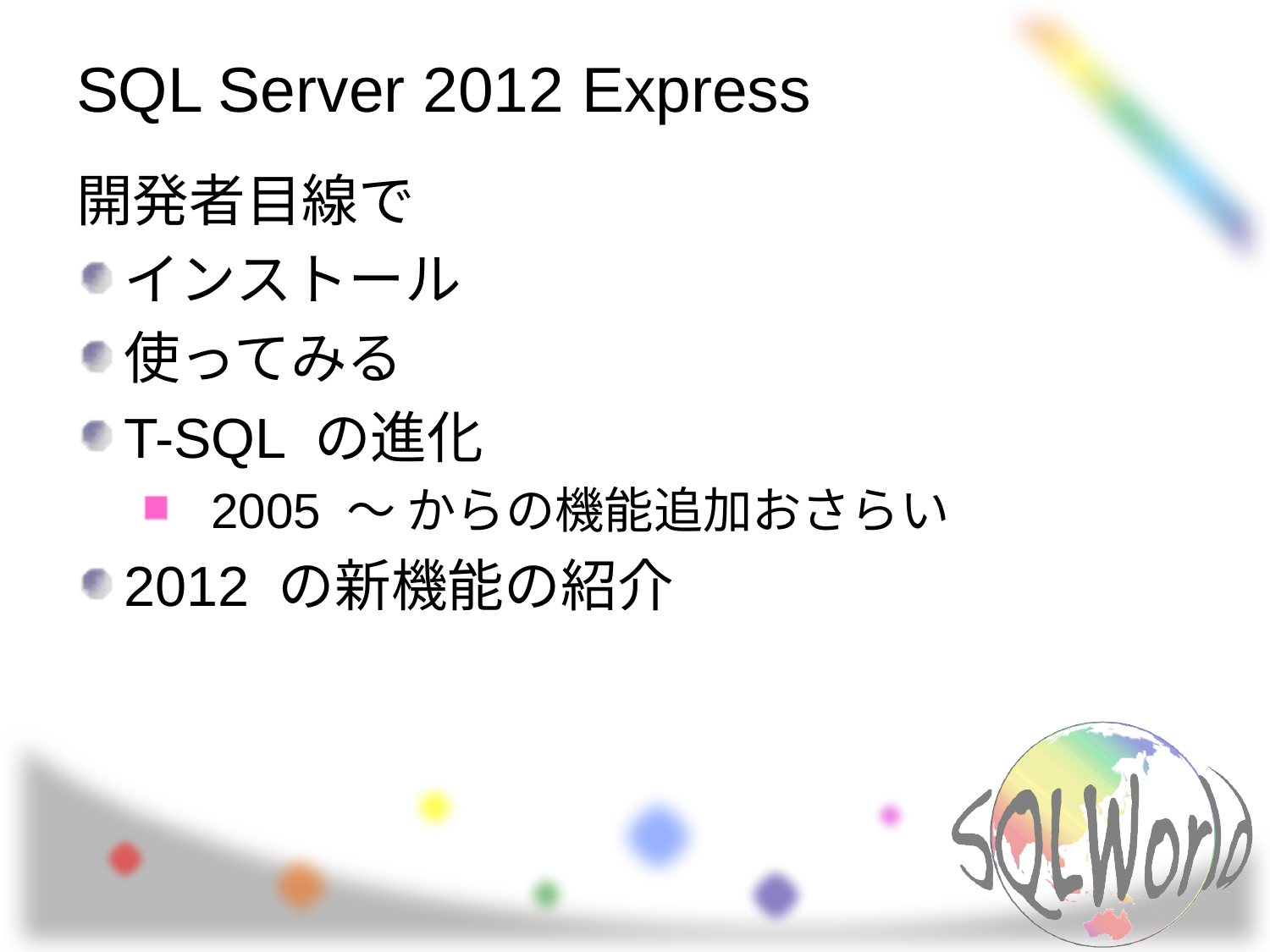

# SQL Server 2012 Express
開発者目線で
インストール
使ってみる
T-SQL の進化
2005 ～ からの機能追加おさらい
2012 の新機能の紹介